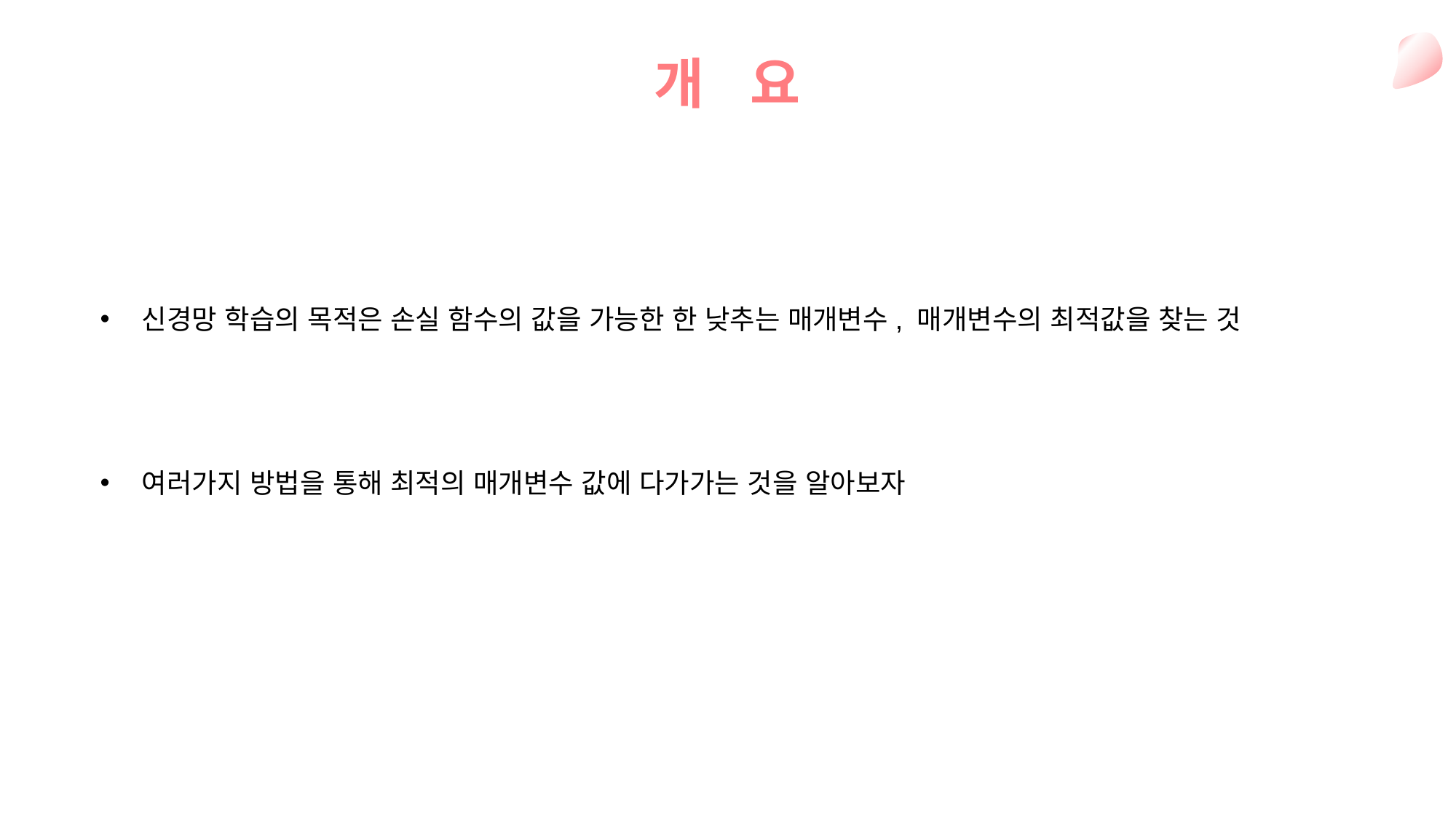

개   요
신경망 학습의 목적은 손실 함수의 값을 가능한 한 낮추는 매개변수, 매개변수의 최적값을 찾는 것

여러가지 방법을 통해 최적의 매개변수 값에 다가가는 것을 알아보자